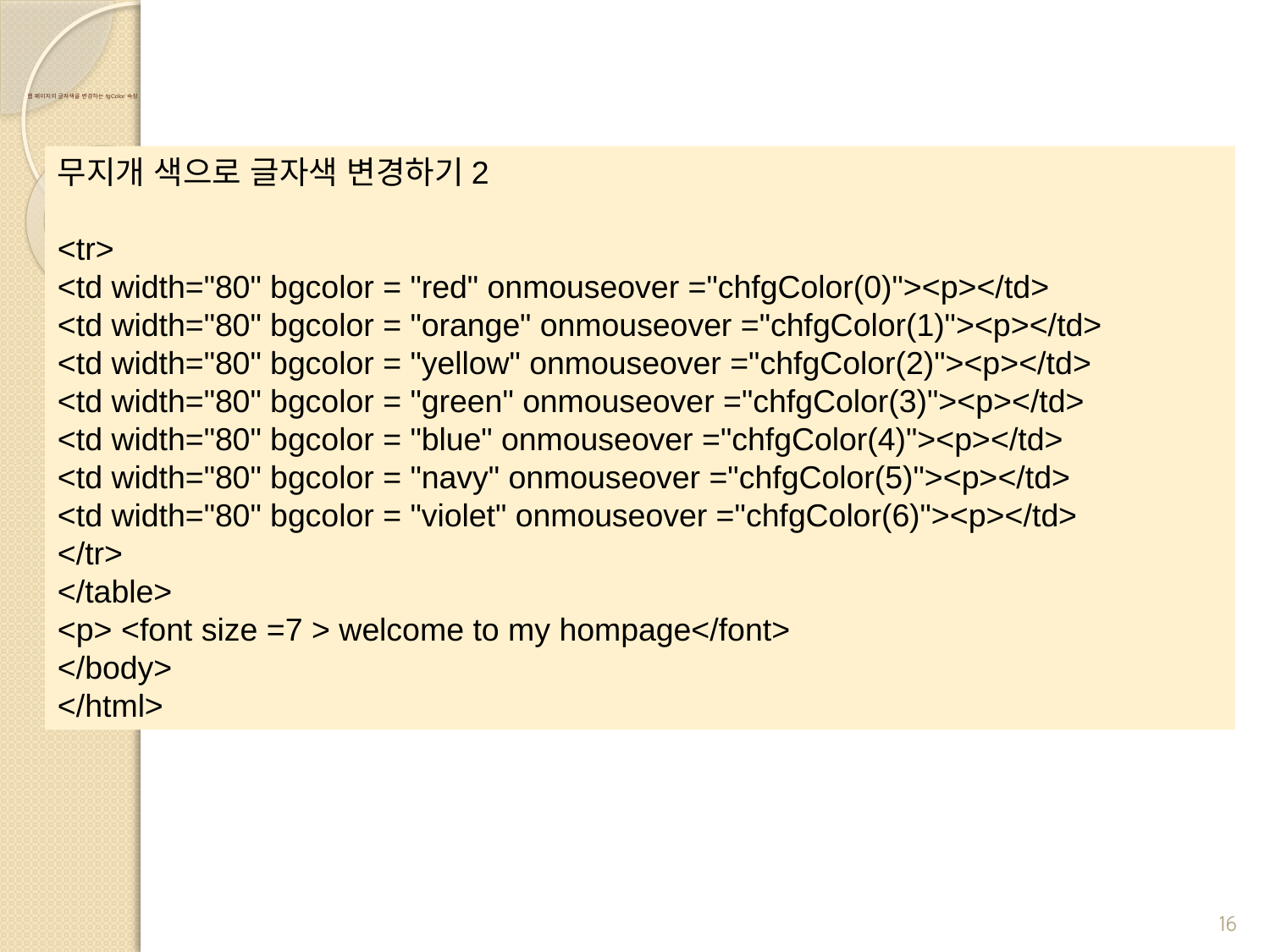

# 웹 페이지의 글자색을 변경하는 fgColor 속성
무지개 색으로 글자색 변경하기2

<tr>
<td width="80" bgcolor = "red" onmouseover ="chfgColor(0)"><p></td>
<td width="80" bgcolor = "orange" onmouseover ="chfgColor(1)"><p></td>
<td width="80" bgcolor = "yellow" onmouseover ="chfgColor(2)"><p></td>
<td width="80" bgcolor = "green" onmouseover ="chfgColor(3)"><p></td>
<td width="80" bgcolor = "blue" onmouseover ="chfgColor(4)"><p></td>
<td width="80" bgcolor = "navy" onmouseover ="chfgColor(5)"><p></td>
<td width="80" bgcolor = "violet" onmouseover ="chfgColor(6)"><p></td>
</tr>
</table>
<p> <font size =7 > welcome to my hompage</font>
</body>
</html>
16